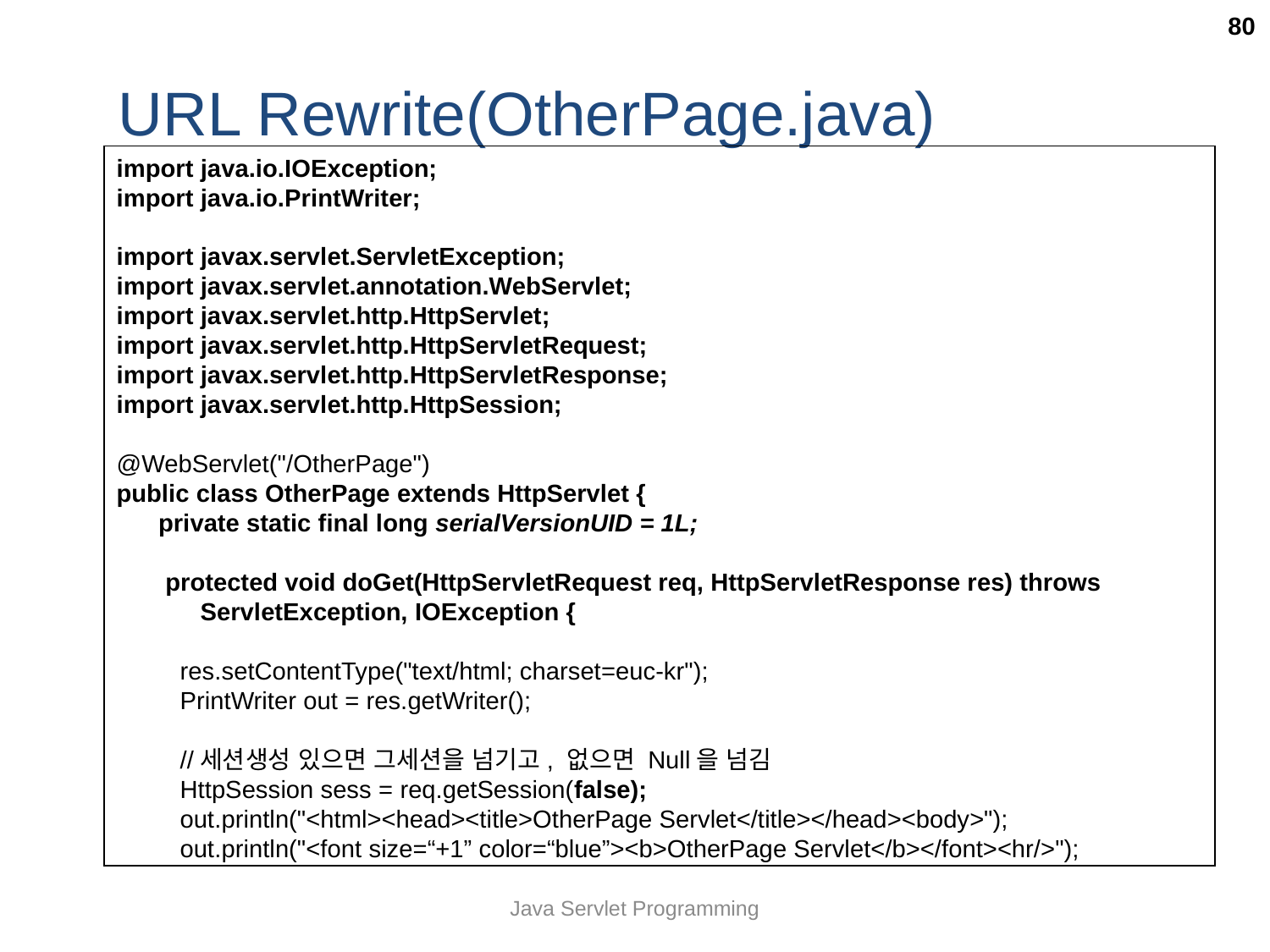

80
URL Rewrite(OtherPage.java)
import java.io.IOException;
import java.io.PrintWriter;

import javax.servlet.ServletException;
import javax.servlet.annotation.WebServlet;
import javax.servlet.http.HttpServlet;
import javax.servlet.http.HttpServletRequest;
import javax.servlet.http.HttpServletResponse;
import javax.servlet.http.HttpSession;

@WebServlet("/OtherPage")
public class OtherPage extends HttpServlet {
      private static final long serialVersionUID = 1L;

       protected void doGet(HttpServletRequest req, HttpServletResponse res) throws
            ServletException, IOException {

res.setContentType("text/html; charset=euc-kr");
PrintWriter out = res.getWriter();

//세션생성 있으면 그세션을 넘기고, 없으면 Null을 넘김
HttpSession sess = req.getSession(false);
out.println("<html><head><title>OtherPage Servlet</title></head><body>");
out.println("<font size=“+1” color=“blue”><b>OtherPage Servlet</b></font><hr/>");
Java Servlet Programming